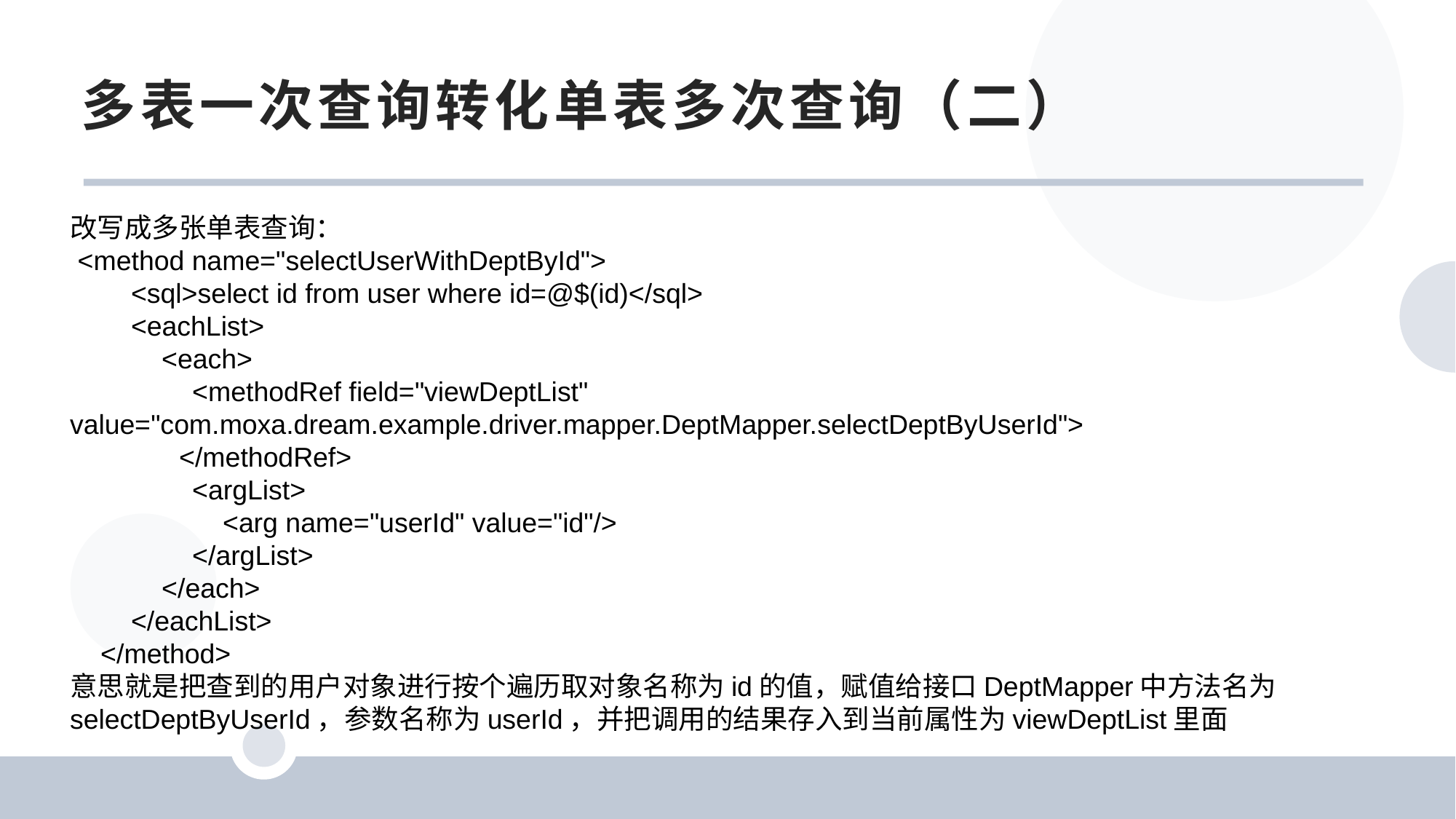

多表一次查询转化单表多次查询（二）

改写成多张单表查询：
 <method name="selectUserWithDeptById">
        <sql>select id from user where id=@$(id)</sql>
        <eachList>
            <each>
                <methodRef field="viewDeptList" value="com.moxa.dream.example.driver.mapper.DeptMapper.selectDeptByUserId">
	</methodRef>
                <argList>
                    <arg name="userId" value="id"/>
                </argList>
            </each>
        </eachList>
    </method>
意思就是把查到的用户对象进行按个遍历取对象名称为id的值，赋值给接口DeptMapper中方法名为selectDeptByUserId，参数名称为userId，并把调用的结果存入到当前属性为viewDeptList里面